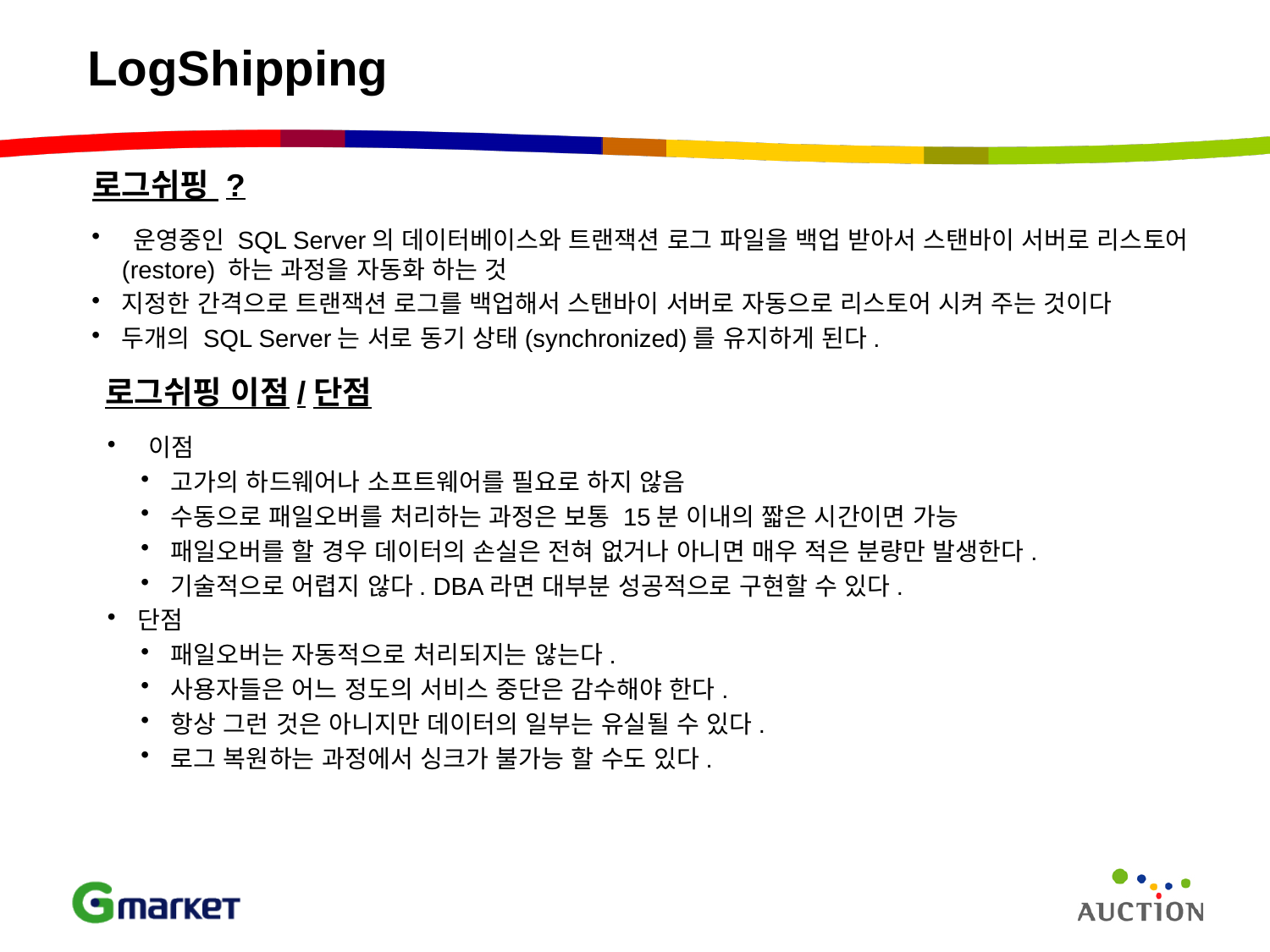

# LogShipping
로그쉬핑 ?
 운영중인 SQL Server의 데이터베이스와 트랜잭션 로그 파일을 백업 받아서 스탠바이 서버로 리스토어(restore) 하는 과정을 자동화 하는 것
지정한 간격으로 트랜잭션 로그를 백업해서 스탠바이 서버로 자동으로 리스토어 시켜 주는 것이다
두개의 SQL Server는 서로 동기 상태(synchronized)를 유지하게 된다.
로그쉬핑 이점/단점
 이점
고가의 하드웨어나 소프트웨어를 필요로 하지 않음
수동으로 패일오버를 처리하는 과정은 보통 15분 이내의 짧은 시간이면 가능
패일오버를 할 경우 데이터의 손실은 전혀 없거나 아니면 매우 적은 분량만 발생한다.
기술적으로 어렵지 않다. DBA라면 대부분 성공적으로 구현할 수 있다.
단점
패일오버는 자동적으로 처리되지는 않는다.
사용자들은 어느 정도의 서비스 중단은 감수해야 한다.
항상 그런 것은 아니지만 데이터의 일부는 유실될 수 있다.
로그 복원하는 과정에서 싱크가 불가능 할 수도 있다.